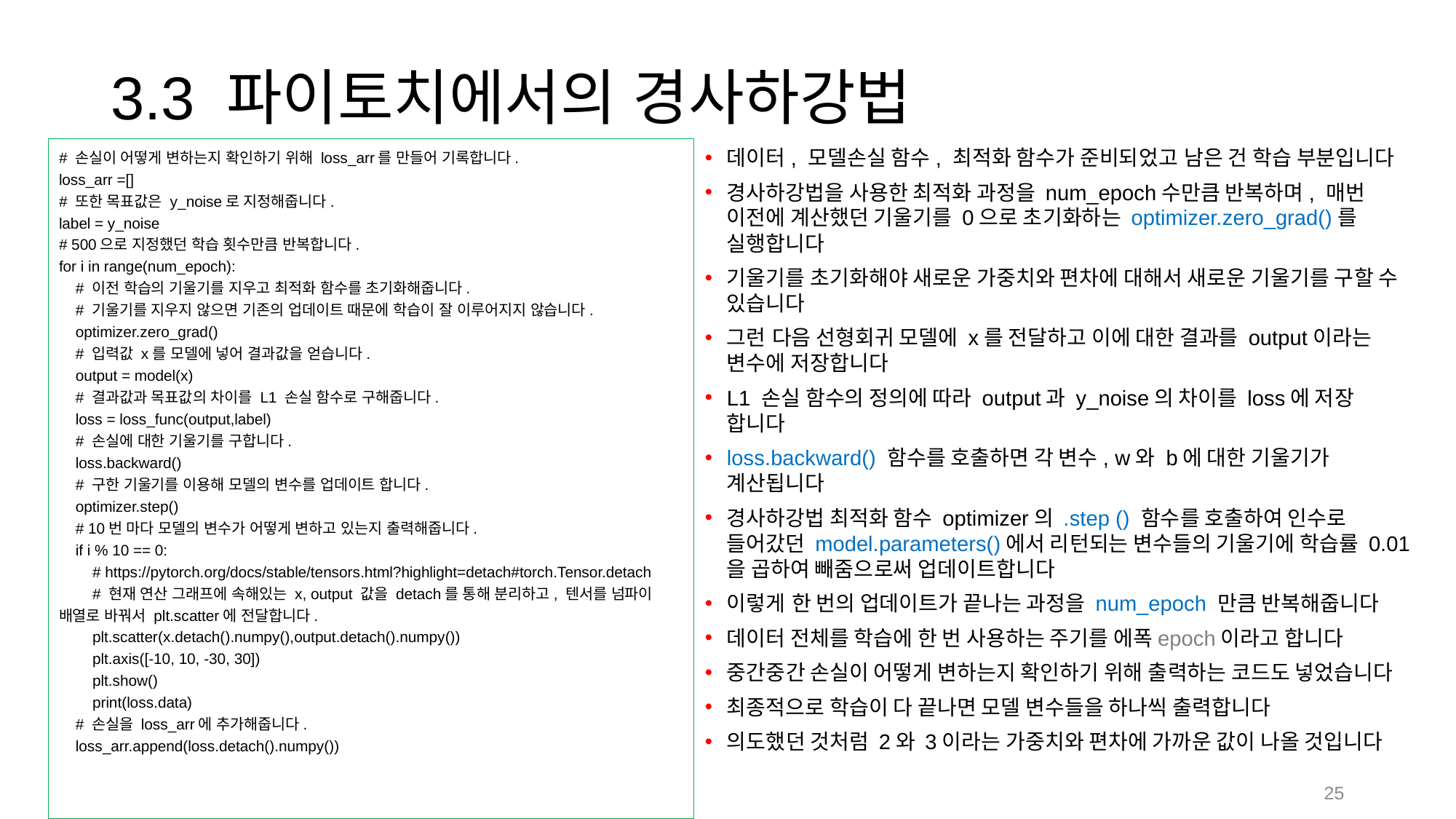

# 3.3 파이토치에서의 경사하강법
# 손실이 어떻게 변하는지 확인하기 위해 loss_arr를 만들어 기록합니다.
loss_arr =[]
# 또한 목표값은 y_noise로 지정해줍니다.
label = y_noise
# 500으로 지정했던 학습 횟수만큼 반복합니다.
for i in range(num_epoch):
    # 이전 학습의 기울기를 지우고 최적화 함수를 초기화해줍니다.
    # 기울기를 지우지 않으면 기존의 업데이트 때문에 학습이 잘 이루어지지 않습니다.
    optimizer.zero_grad()
    # 입력값 x를 모델에 넣어 결과값을 얻습니다.
    output = model(x)
    # 결과값과 목표값의 차이를 L1 손실 함수로 구해줍니다.
    loss = loss_func(output,label)
    # 손실에 대한 기울기를 구합니다.
    loss.backward()
    # 구한 기울기를 이용해 모델의 변수를 업데이트 합니다.
    optimizer.step()
    # 10번 마다 모델의 변수가 어떻게 변하고 있는지 출력해줍니다.
    if i % 10 == 0:
        # https://pytorch.org/docs/stable/tensors.html?highlight=detach#torch.Tensor.detach
        # 현재 연산 그래프에 속해있는 x, output 값을 detach를 통해 분리하고, 텐서를 넘파이 배열로 바꿔서 plt.scatter에 전달합니다.
        plt.scatter(x.detach().numpy(),output.detach().numpy())
        plt.axis([-10, 10, -30, 30])
        plt.show()
        print(loss.data)
    # 손실을 loss_arr에 추가해줍니다.
    loss_arr.append(loss.detach().numpy())
데이터, 모델손실 함수, 최적화 함수가 준비되었고 남은 건 학습 부분입니다
경사하강법을 사용한 최적화 과정을 num_epoch수만큼 반복하며, 매번 이전에 계산했던 기울기를 0으로 초기화하는 optimizer.zero_grad()를 실행합니다
기울기를 초기화해야 새로운 가중치와 편차에 대해서 새로운 기울기를 구할 수 있습니다
그런 다음 선형회귀 모델에 x를 전달하고 이에 대한 결과를 output이라는 변수에 저장합니다
L1 손실 함수의 정의에 따라 output과 y_noise의 차이를 loss에 저장 합니다
loss.backward() 함수를 호출하면 각 변수, w와 b에 대한 기울기가 계산됩니다
경사하강법 최적화 함수 optimizer의 .step () 함수를 호출하여 인수로 들어갔던 model.parameters()에서 리턴되는 변수들의 기울기에 학습률 0.01을 곱하여 빼줌으로써 업데이트합니다
이렇게 한 번의 업데이트가 끝나는 과정을 num_epoch 만큼 반복해줍니다
데이터 전체를 학습에 한 번 사용하는 주기를 에폭epoch이라고 합니다
중간중간 손실이 어떻게 변하는지 확인하기 위해 출력하는 코드도 넣었습니다
최종적으로 학습이 다 끝나면 모델 변수들을 하나씩 출력합니다
의도했던 것처럼 2와 3이라는 가중치와 편차에 가까운 값이 나올 것입니다
25